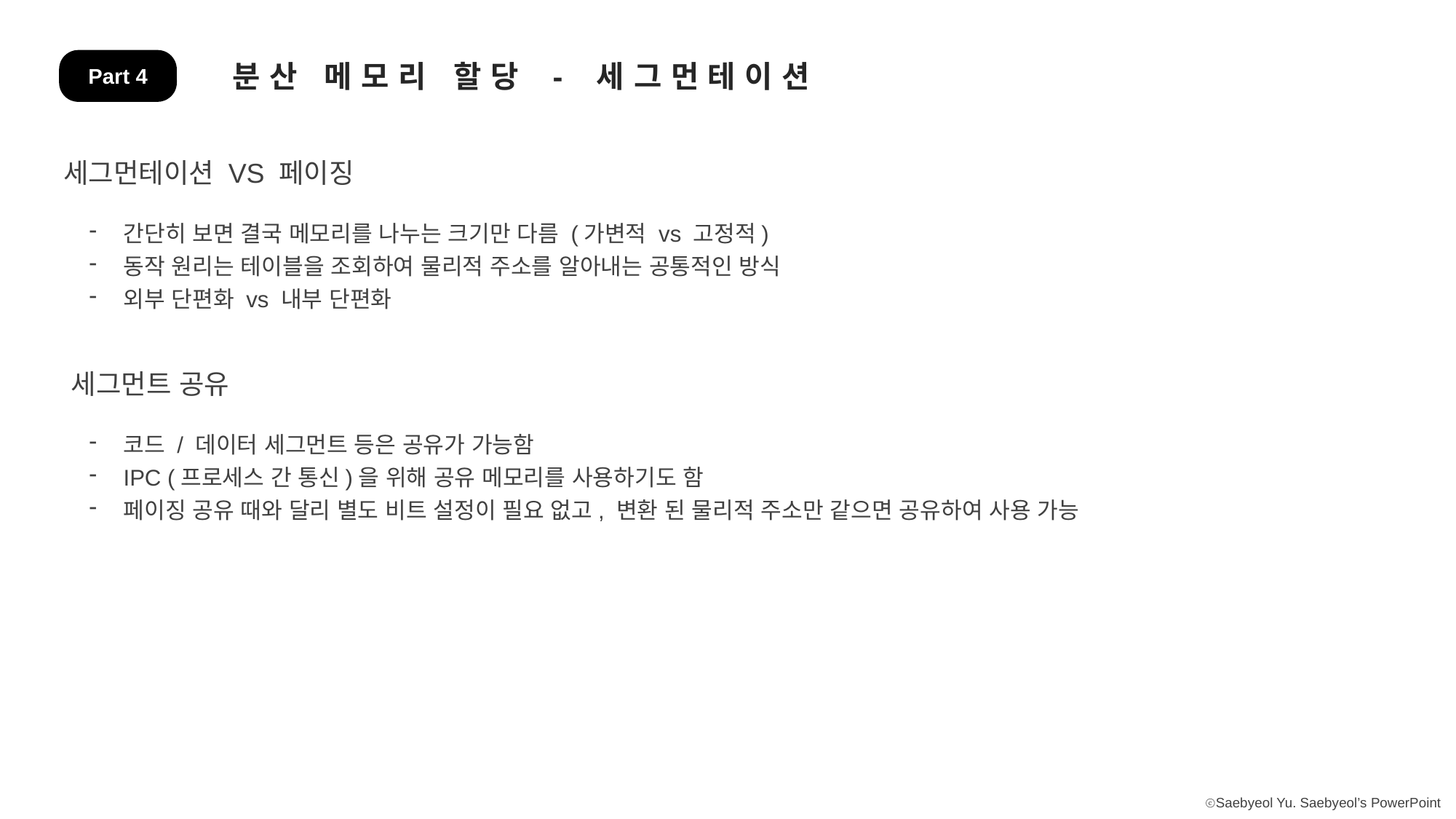

분산 메모리 할당 - 세그먼테이션
Part 4
세그먼테이션 VS 페이징
간단히 보면 결국 메모리를 나누는 크기만 다름 (가변적 vs 고정적)
동작 원리는 테이블을 조회하여 물리적 주소를 알아내는 공통적인 방식
외부 단편화 vs 내부 단편화
세그먼트 공유
코드 / 데이터 세그먼트 등은 공유가 가능함
IPC (프로세스 간 통신)을 위해 공유 메모리를 사용하기도 함
페이징 공유 때와 달리 별도 비트 설정이 필요 없고, 변환 된 물리적 주소만 같으면 공유하여 사용 가능